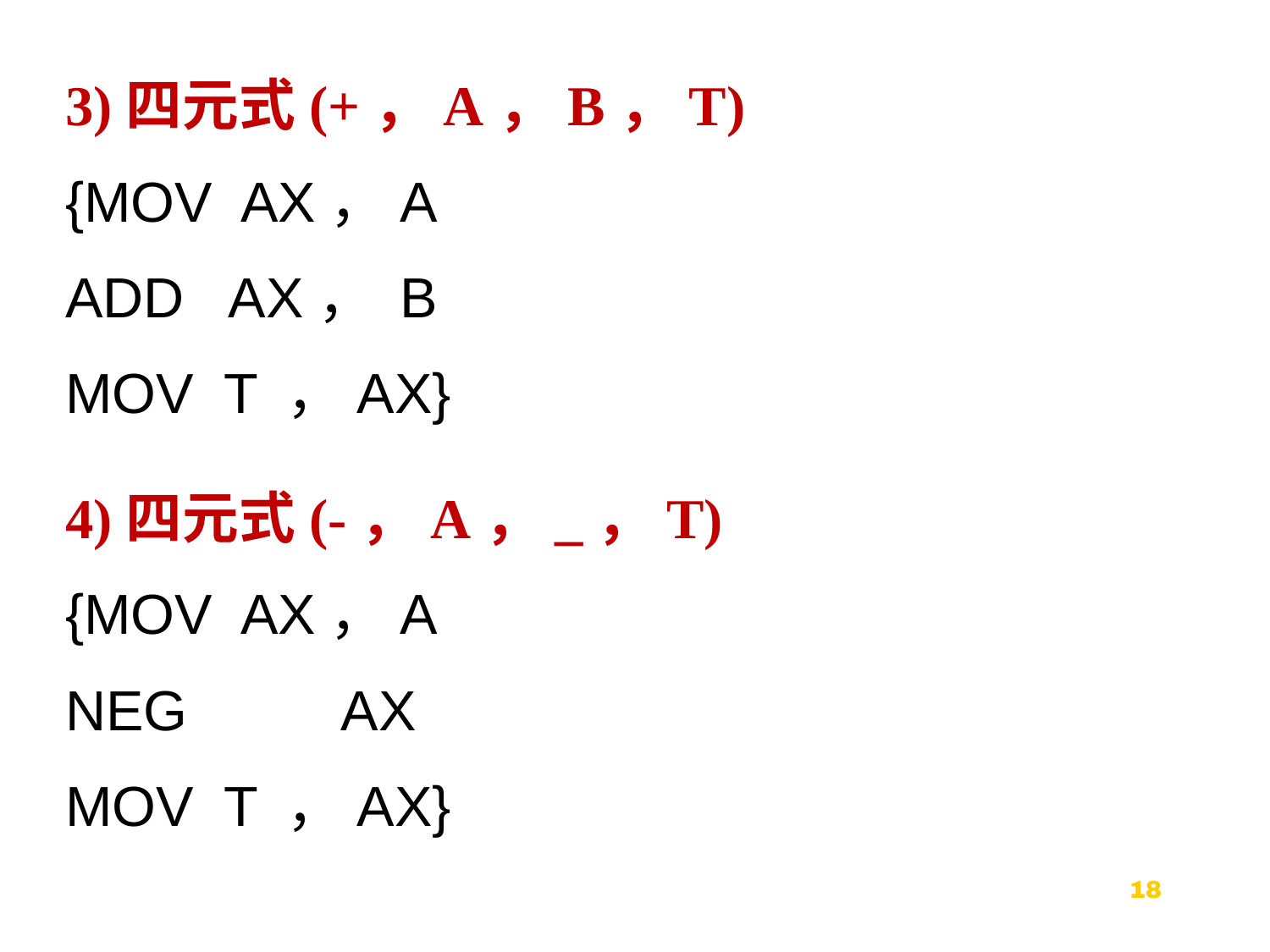

3)四元式(+，A，B，T)
{MOV  AX，A
ADD   AX， B
MOV  T ，AX}
4)四元式(-，A，_，T)
{MOV  AX，A
NEG          AX
MOV  T ，AX}

18